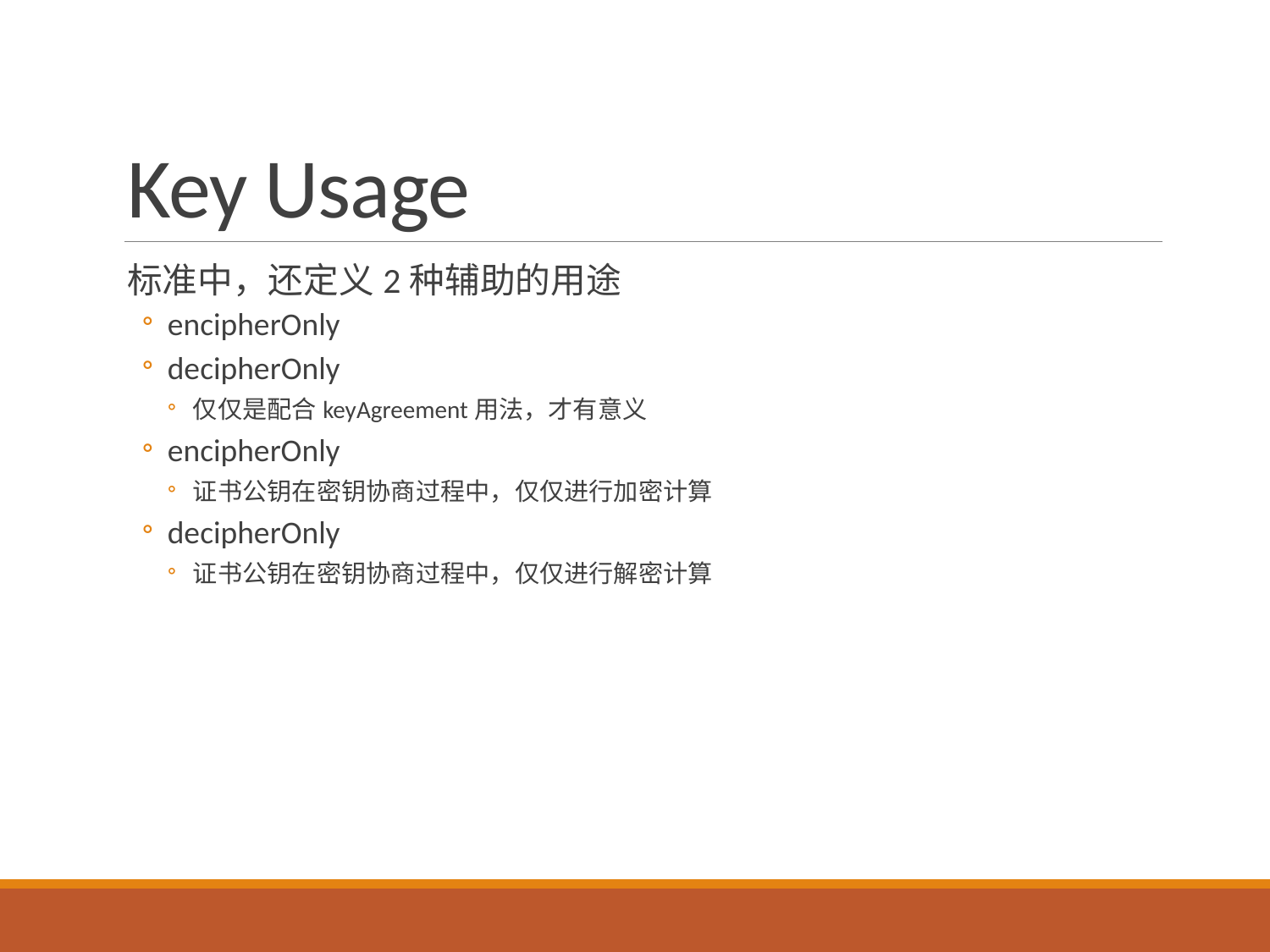

# Key Usage
标准中，还定义2种辅助的用途
encipherOnly
decipherOnly
仅仅是配合keyAgreement用法，才有意义
encipherOnly
证书公钥在密钥协商过程中，仅仅进行加密计算
decipherOnly
证书公钥在密钥协商过程中，仅仅进行解密计算
52